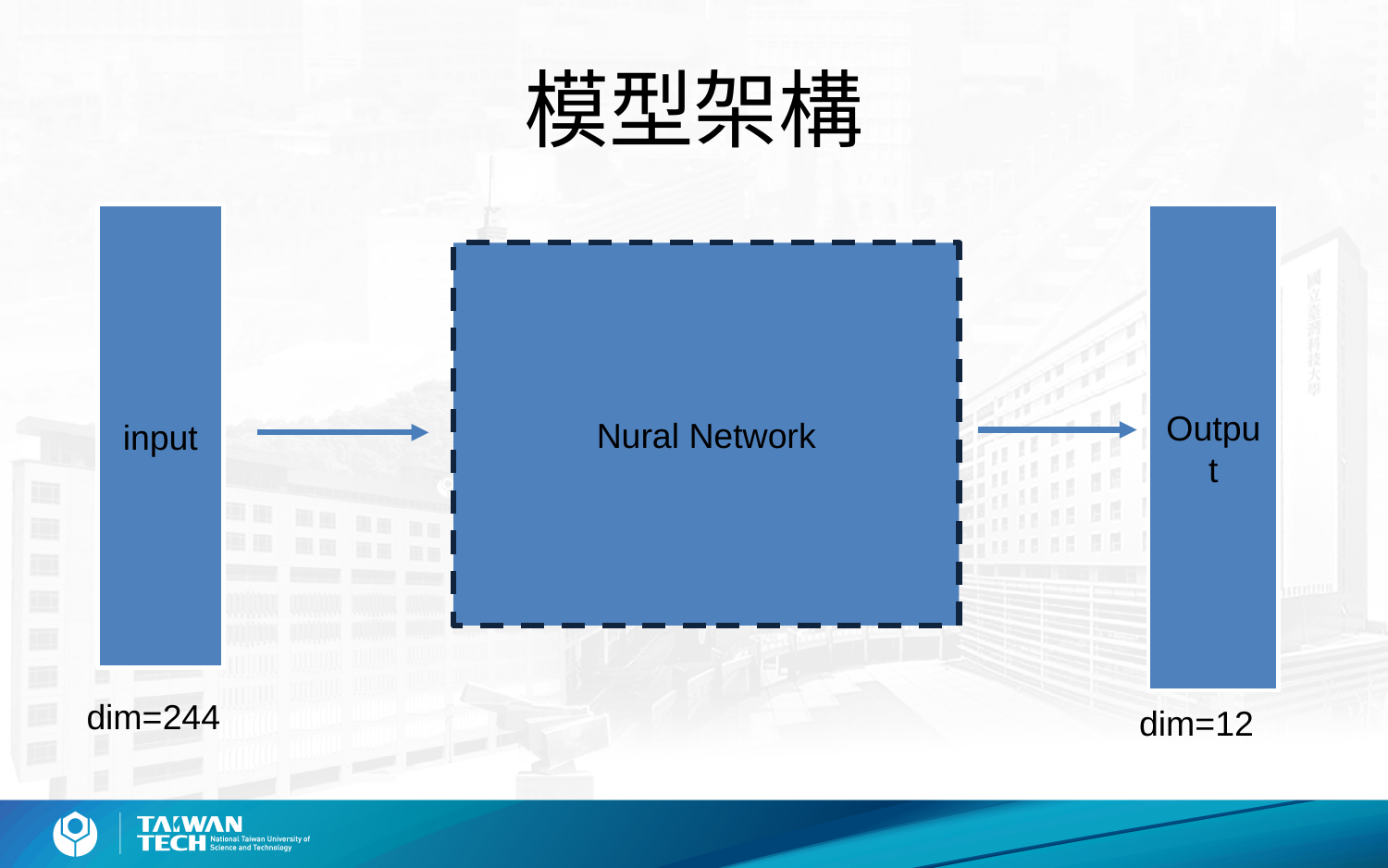

# 模型架構
input
Output
Nural Network
dim=244
dim=12